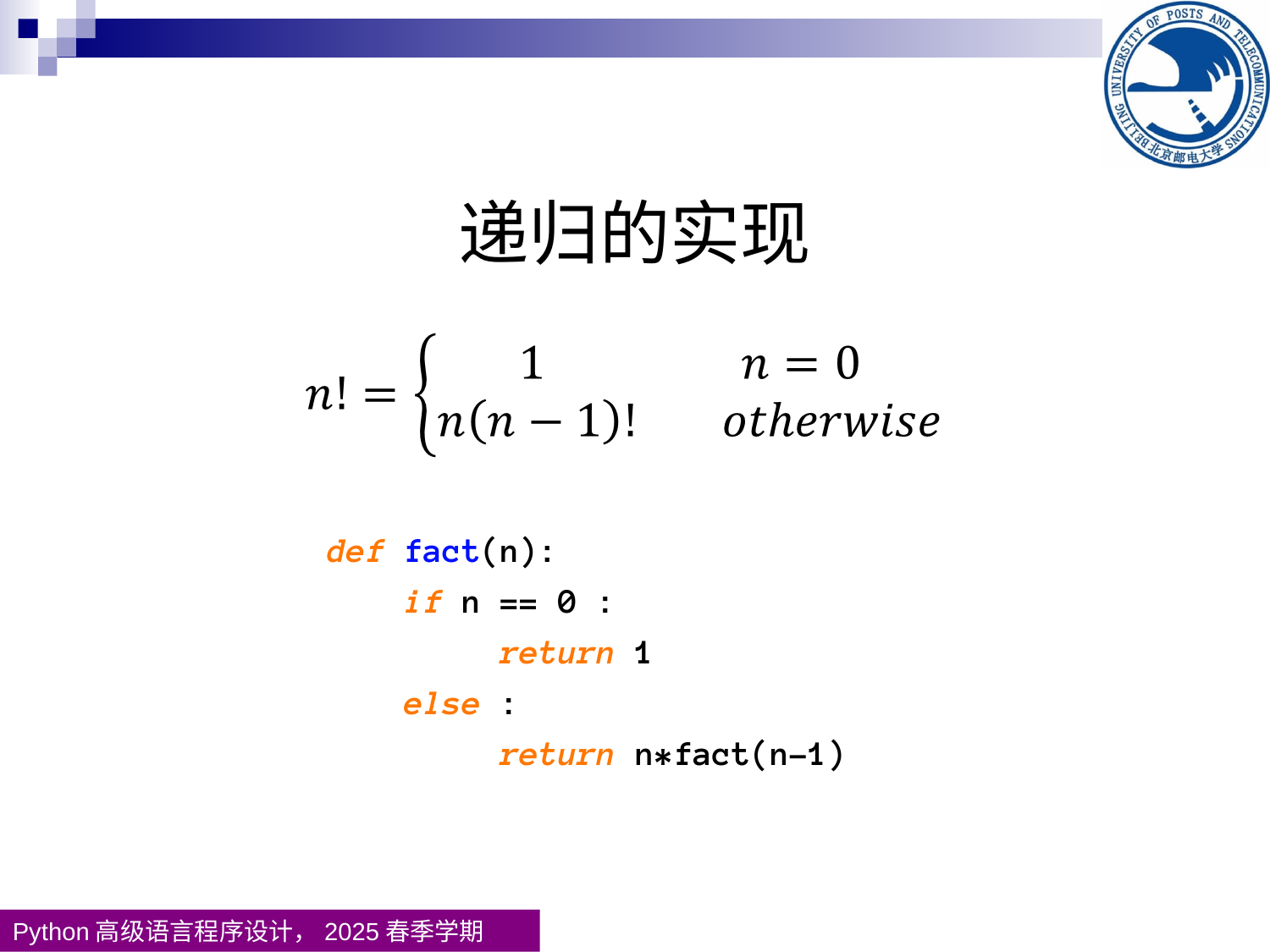

递归的实现

def fact(n):
    if n == 0 :
         return 1
    else :
         return n*fact(n-1)